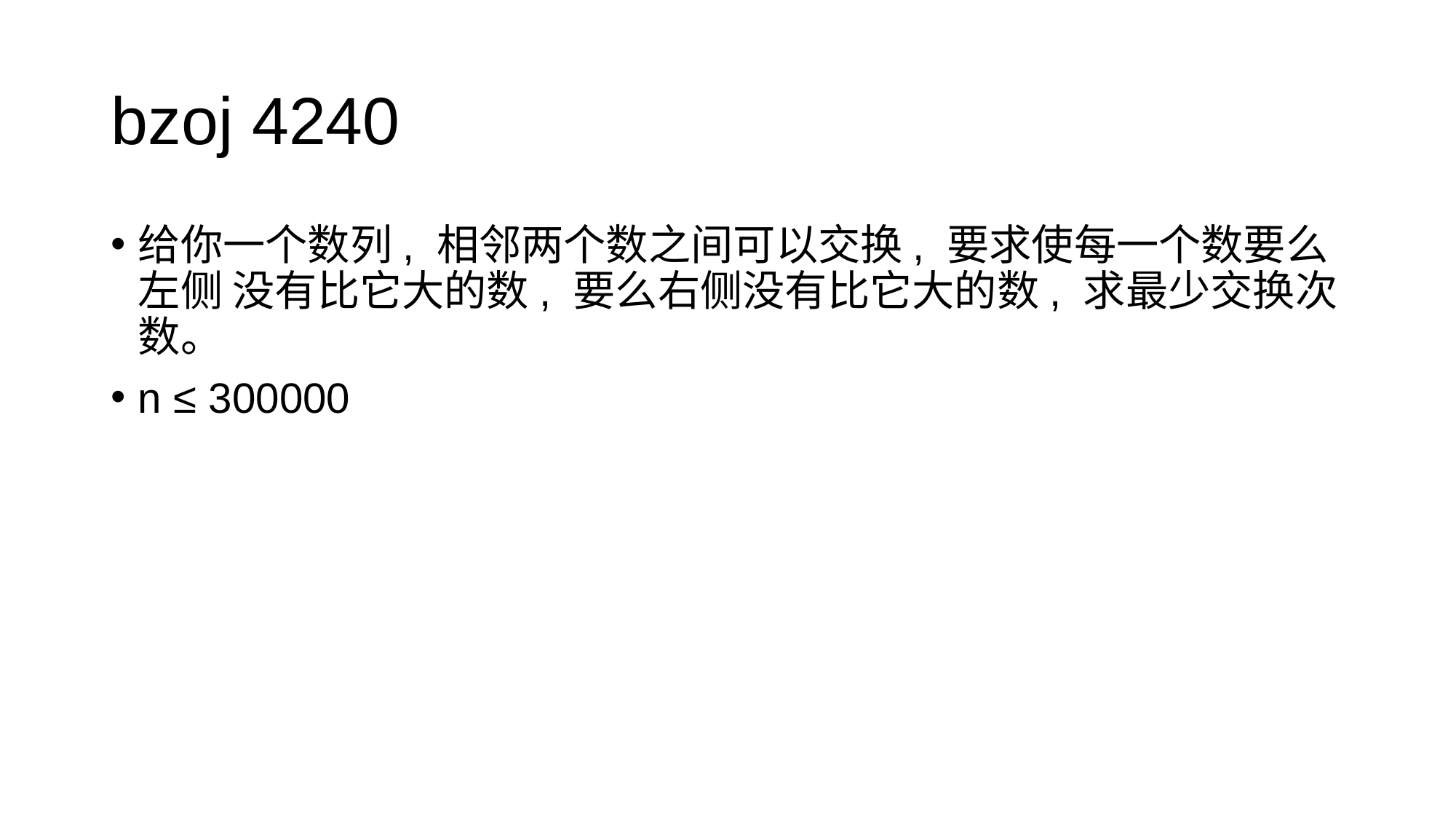

# bzoj 4240
给你一个数列, 相邻两个数之间可以交换, 要求使每一个数要么左侧 没有比它大的数, 要么右侧没有比它大的数, 求最少交换次数。
n ≤ 300000